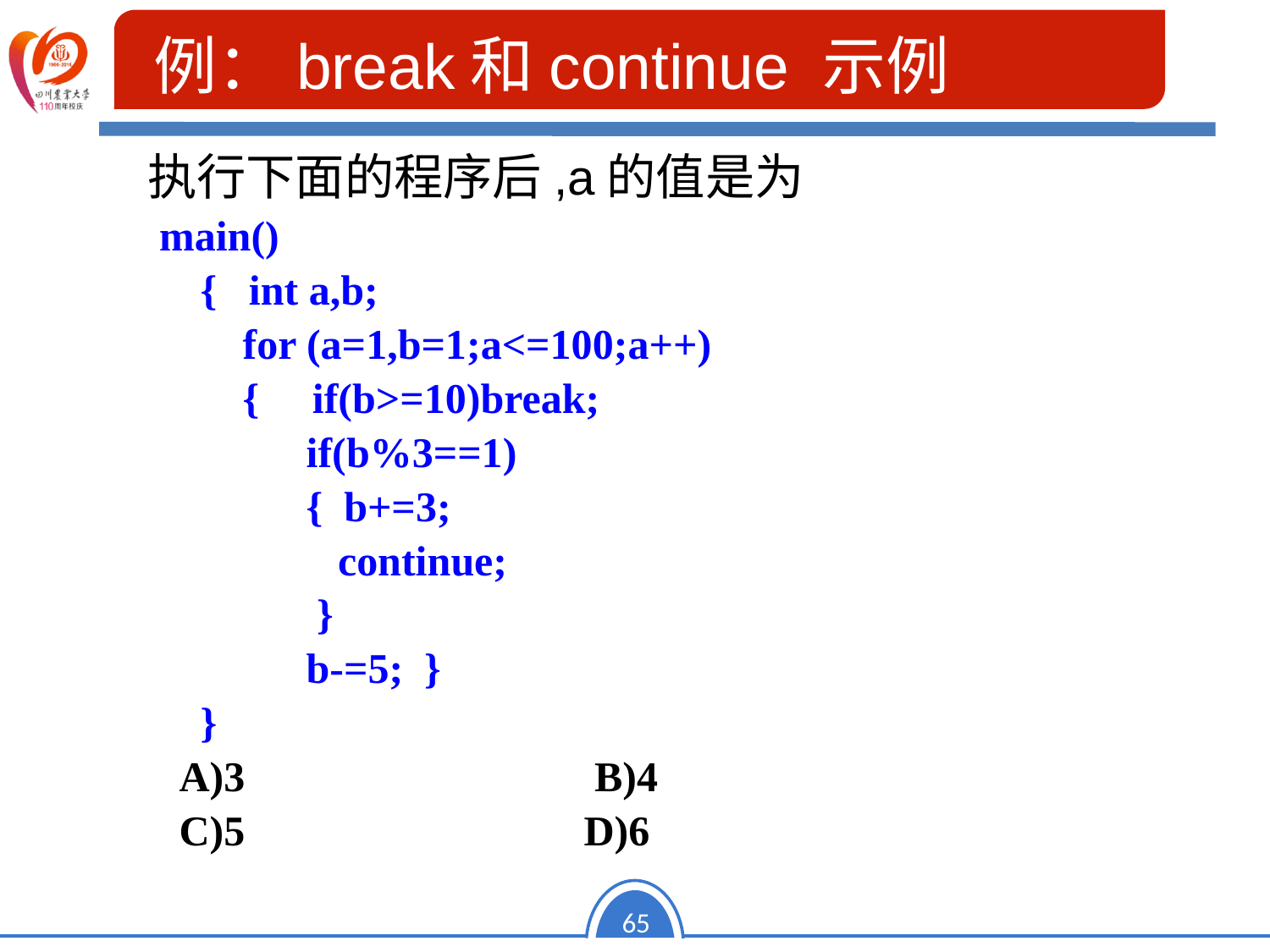

例：break和continue 示例
执行下面的程序后,a的值是为
 main()
     {   int a,b;
         for (a=1,b=1;a<=100;a++)
         {     if(b>=10)break;
               if(b%3==1)
               {  b+=3;
                  continue;
                }
               b-=5;  }
     }
   A)3                                 B)4
   C)5                                D)6